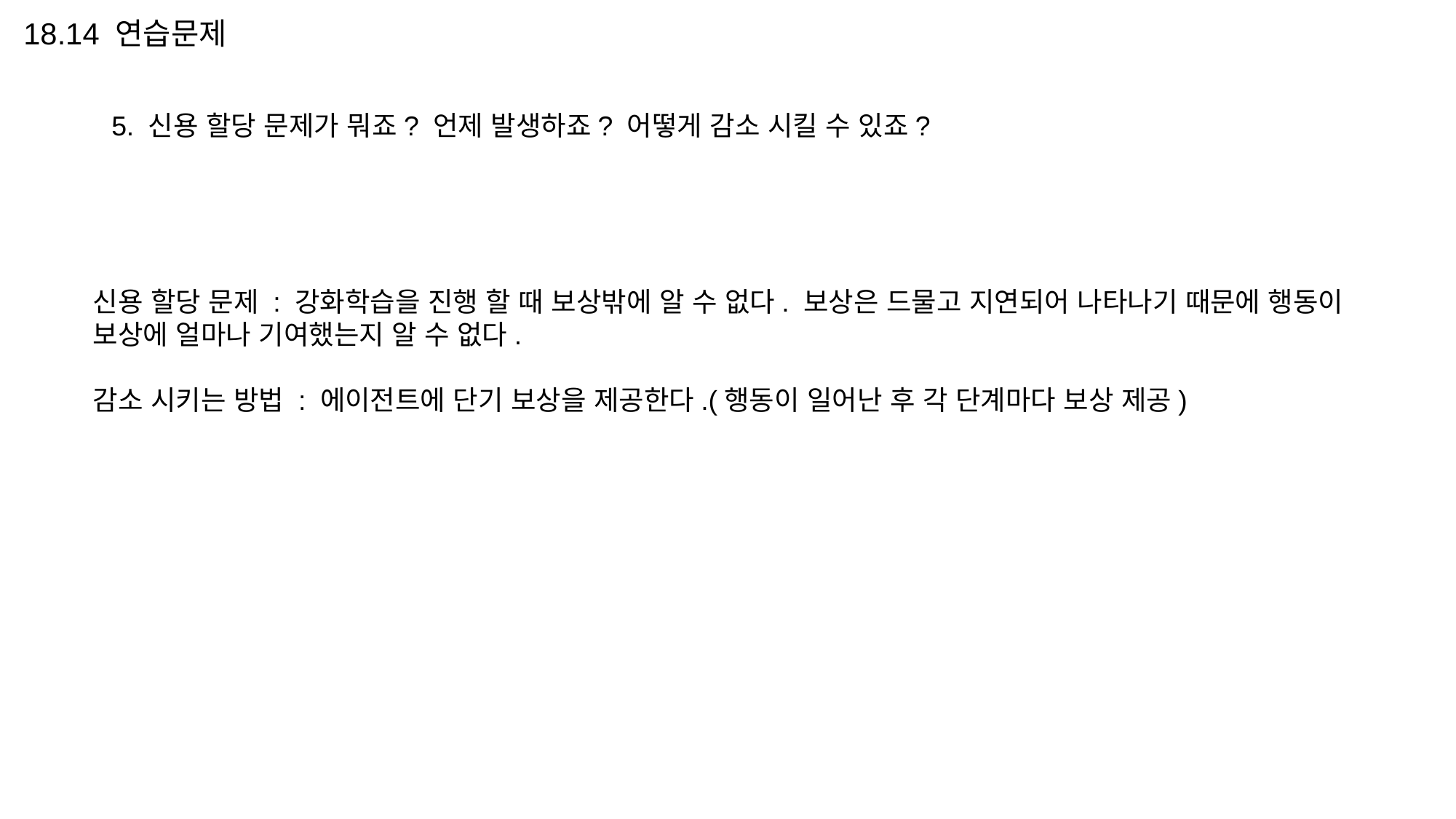

# 18.14 연습문제
5. 신용 할당 문제가 뭐죠? 언제 발생하죠? 어떻게 감소 시킬 수 있죠?
신용 할당 문제 : 강화학습을 진행 할 때 보상밖에 알 수 없다. 보상은 드물고 지연되어 나타나기 때문에 행동이 보상에 얼마나 기여했는지 알 수 없다.

감소 시키는 방법 : 에이전트에 단기 보상을 제공한다.(행동이 일어난 후 각 단계마다 보상 제공)